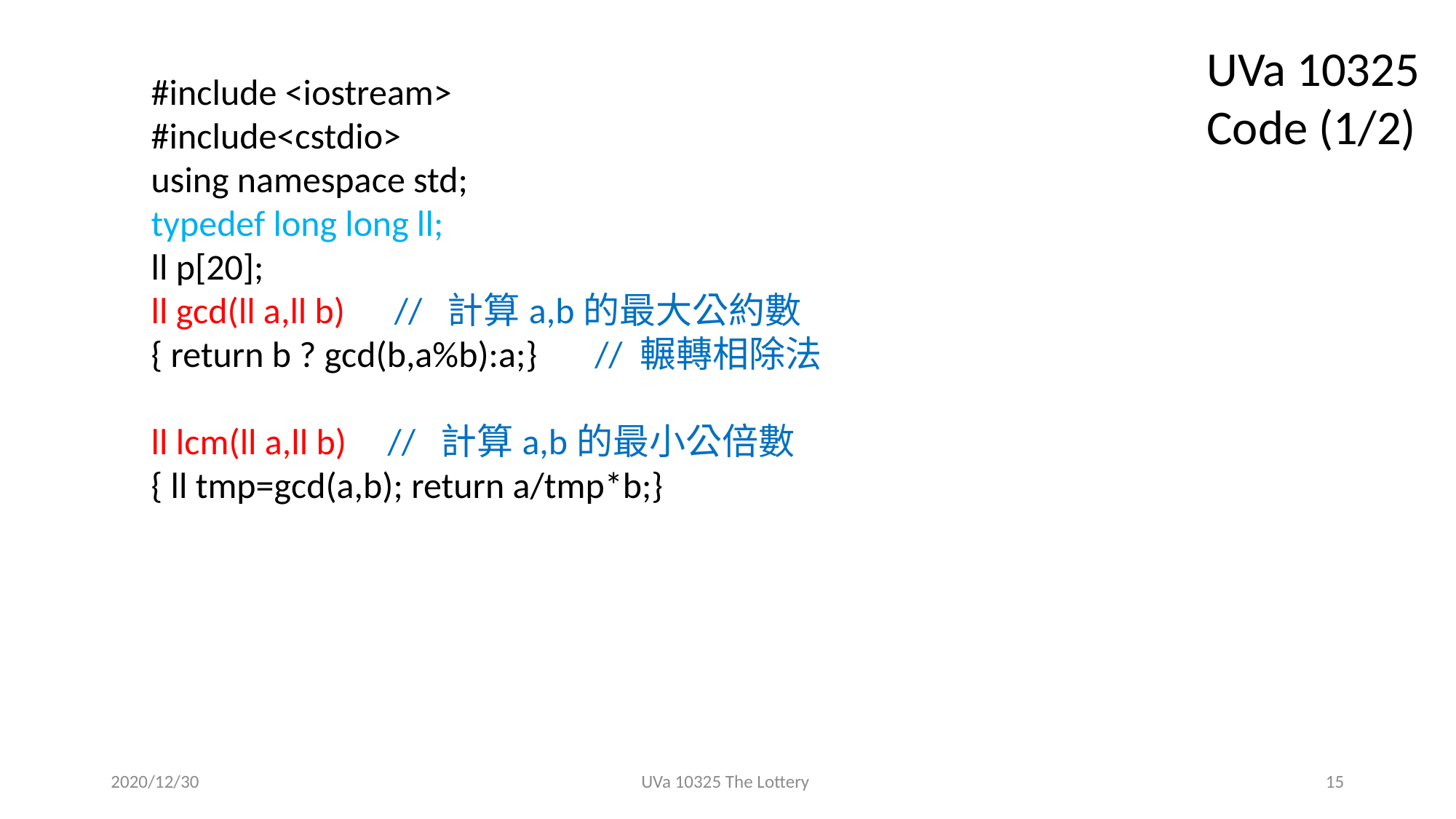

UVa 10325 Code (1/2)
#include <iostream>
#include<cstdio>
using namespace std;
typedef long long ll;
ll p[20];
ll gcd(ll a,ll b)      //  計算a,b的最大公約數
{ return b ? gcd(b,a%b):a;}       // 輾轉相除法

ll lcm(ll a,ll b)     //  計算a,b的最小公倍數
{ ll tmp=gcd(a,b); return a/tmp*b;}
2020/12/30
UVa 10325 The Lottery
15